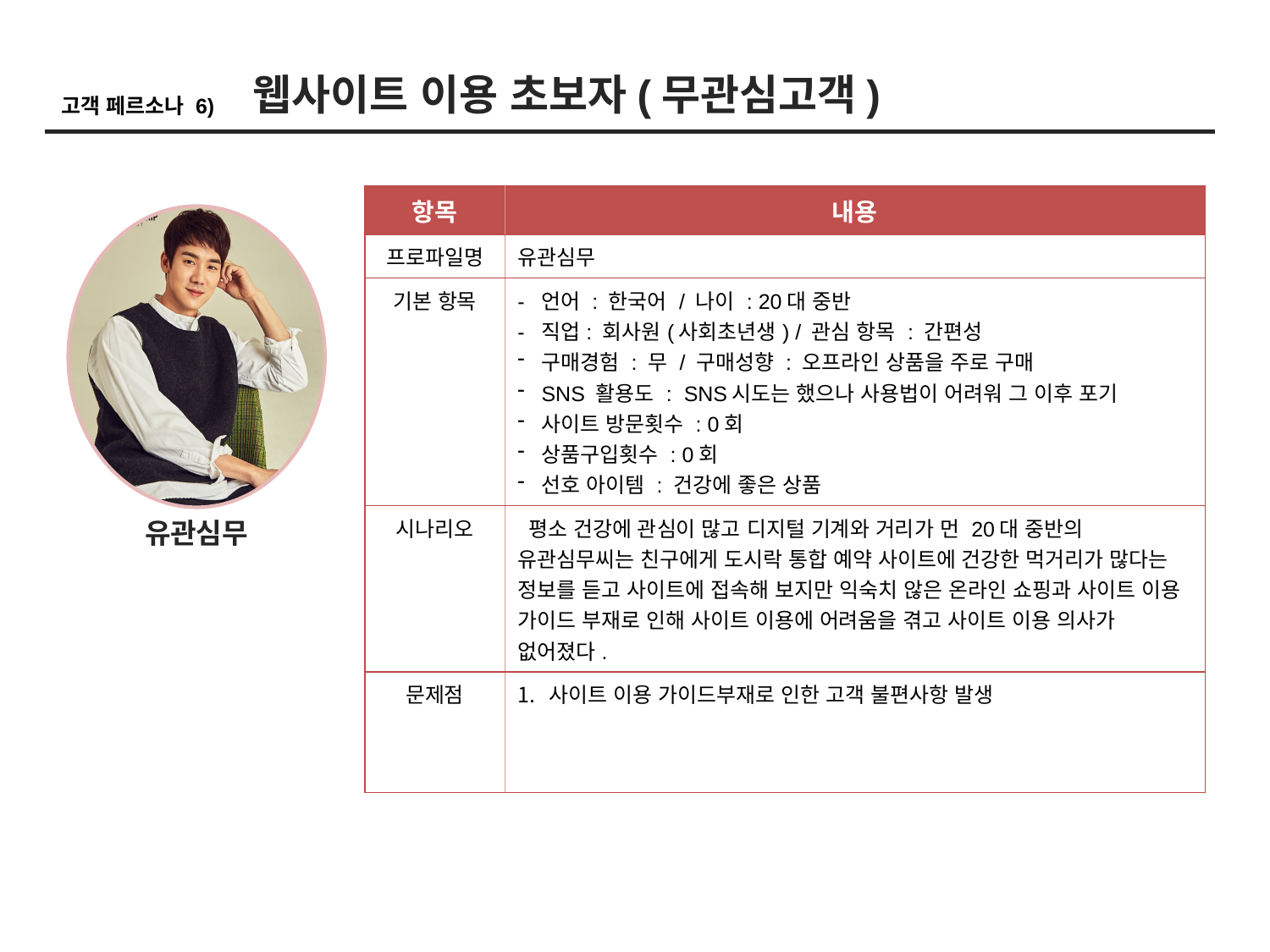

웹사이트 이용 초보자(무관심고객)
고객 페르소나 6)
| 항목 | 내용 |
| --- | --- |
| 프로파일명 | 유관심무 |
| 기본 항목 | - 언어 : 한국어 / 나이 : 20대 중반 - 직업: 회사원(사회초년생) / 관심 항목 : 간편성 구매경험 : 무 / 구매성향 : 오프라인 상품을 주로 구매 SNS 활용도 : SNS시도는 했으나 사용법이 어려워 그 이후 포기 사이트 방문횟수 : 0회 상품구입횟수 : 0회 선호 아이템 : 건강에 좋은 상품 |
| 시나리오 | 평소 건강에 관심이 많고 디지털 기계와 거리가 먼 20대 중반의 유관심무씨는 친구에게 도시락 통합 예약 사이트에 건강한 먹거리가 많다는 정보를 듣고 사이트에 접속해 보지만 익숙치 않은 온라인 쇼핑과 사이트 이용 가이드 부재로 인해 사이트 이용에 어려움을 겪고 사이트 이용 의사가 없어졌다. |
| 문제점 | 사이트 이용 가이드부재로 인한 고객 불편사항 발생 |

유관심무